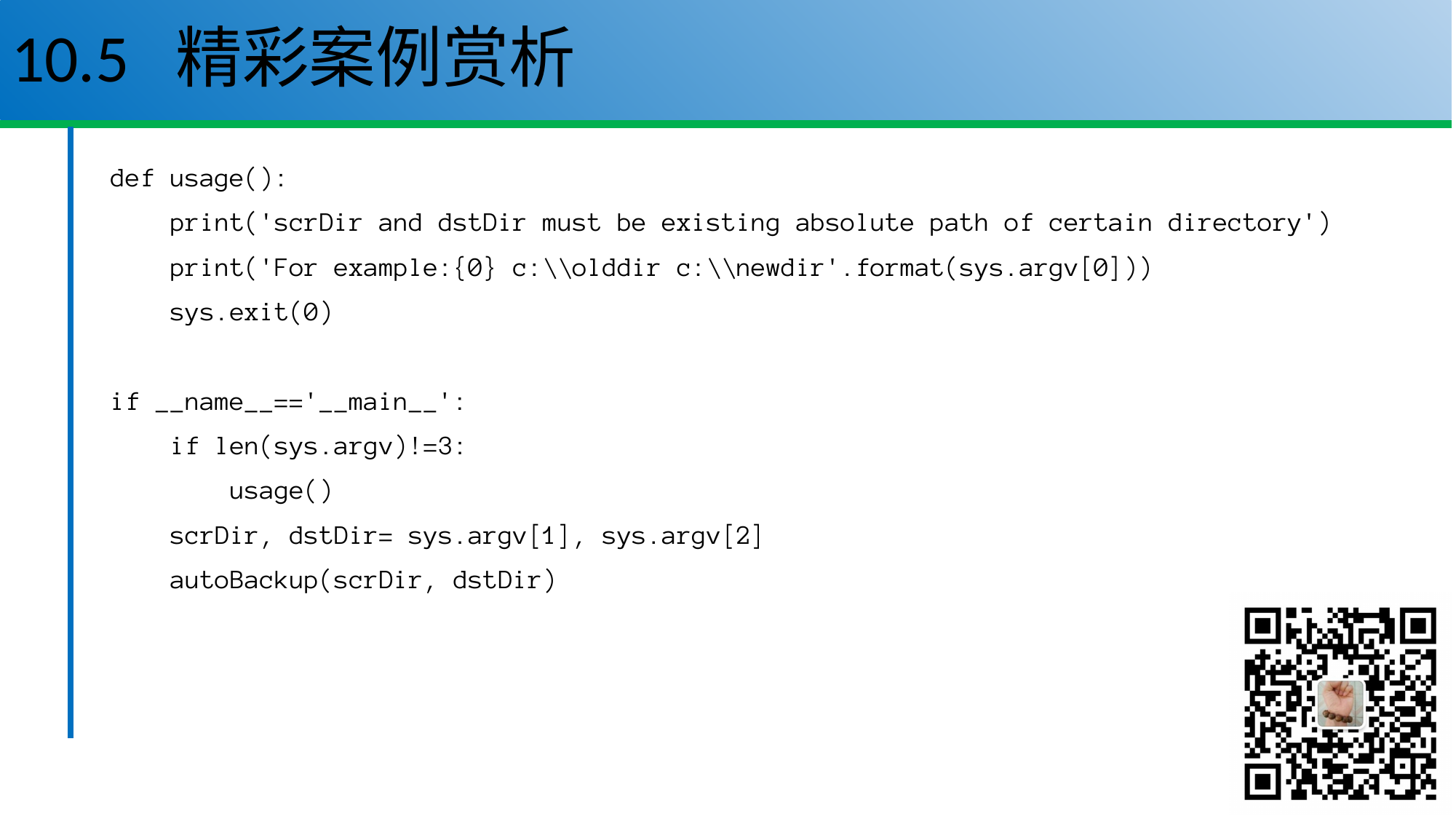

# 10.5  精彩案例赏析
def usage():
    print('scrDir and dstDir must be existing absolute path of certain directory')
    print('For example:{0} c:\\olddir c:\\newdir'.format(sys.argv[0]))
    sys.exit(0)

if __name__=='__main__':
    if len(sys.argv)!=3:
        usage()
    scrDir, dstDir= sys.argv[1], sys.argv[2]
    autoBackup(scrDir, dstDir)
21